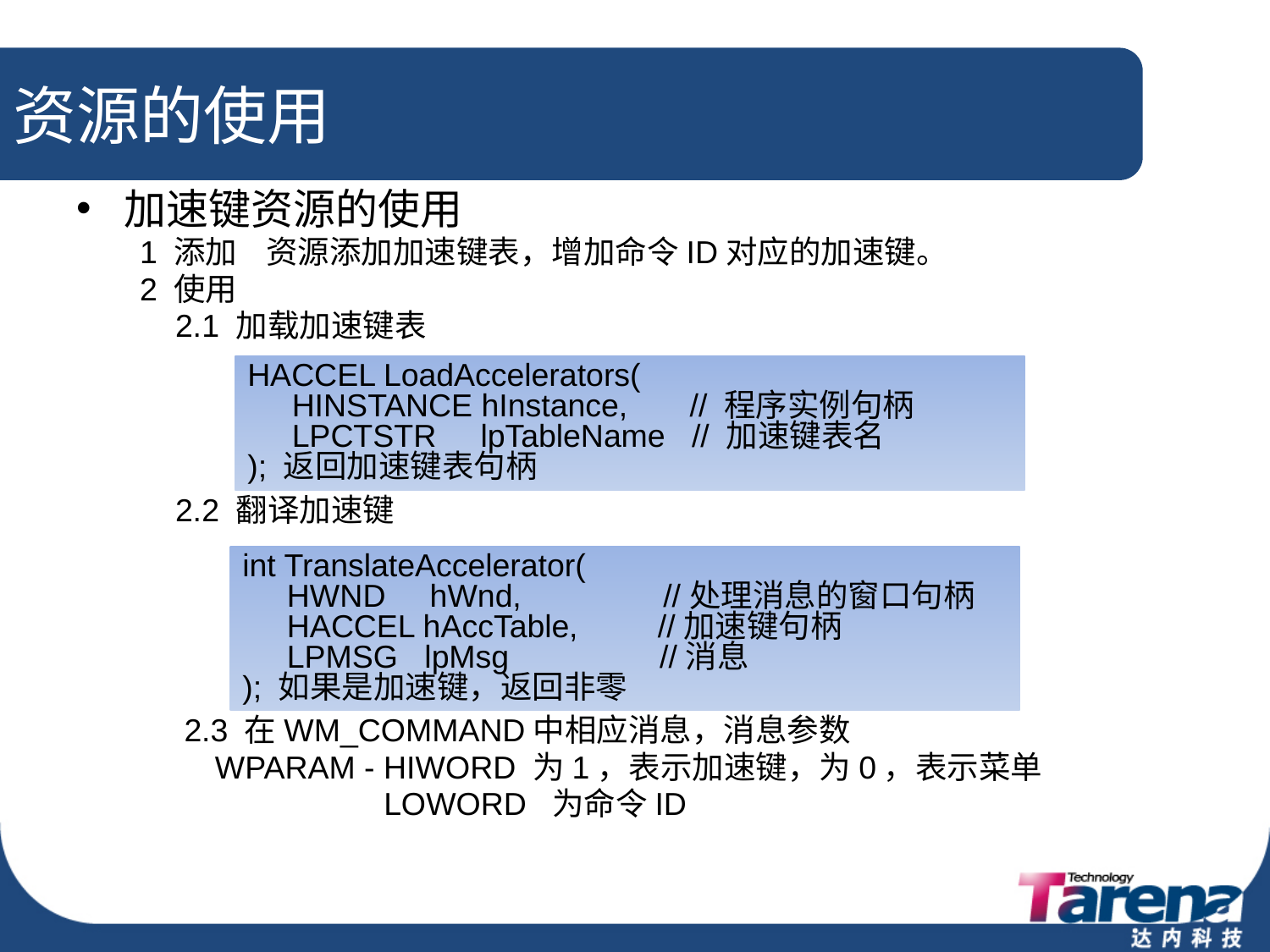

# 资源的使用
加速键资源的使用
1 添加    资源添加加速键表，增加命令ID对应的加速键。
2 使用
    2.1 加载加速键表

    2.2 翻译加速键

     2.3 在WM_COMMAND中相应消息，消息参数
	    WPARAM - HIWORD 为1，表示加速键，为0，表示菜单
	                       LOWORD  为命令ID
HACCEL LoadAccelerators(
     HINSTANCE hInstance,       // 程序实例句柄
     LPCTSTR     lpTableName   // 加速键表名
); 返回加速键表句柄
int TranslateAccelerator(
     HWND     hWnd,                //处理消息的窗口句柄
     HACCEL hAccTable,         //加速键句柄
     LPMSG   lpMsg                 //消息
); 如果是加速键，返回非零